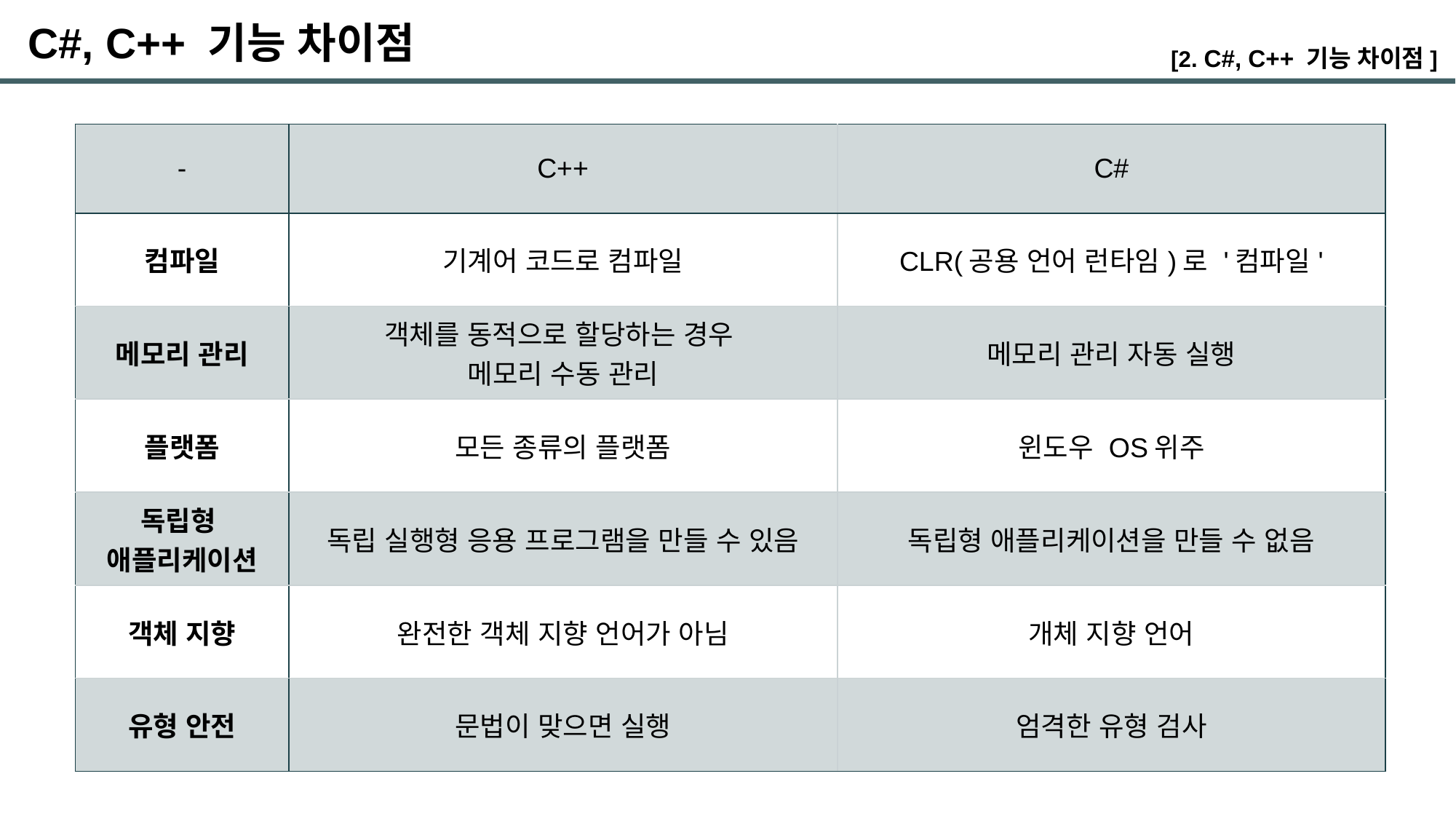

C#, C++ 기능 차이점
[2. C#, C++ 기능 차이점]

| - | C++ | C# |
| --- | --- | --- |
| 컴파일 | 기계어 코드로 컴파일 | CLR(공용 언어 런타임)로 '컴파일' |
| 메모리 관리 | 객체를 동적으로 할당하는 경우 메모리 수동 관리 | 메모리 관리 자동 실행 |
| 플랫폼 | 모든 종류의 플랫폼 | 윈도우 OS위주 |
| 독립형 애플리케이션 | 독립 실행형 응용 프로그램을 만들 수 있음 | 독립형 애플리케이션을 만들 수 없음 |
| 객체 지향 | 완전한 객체 지향 언어가 아님 | 개체 지향 언어 |
| 유형 안전 | 문법이 맞으면 실행 | 엄격한 유형 검사 |